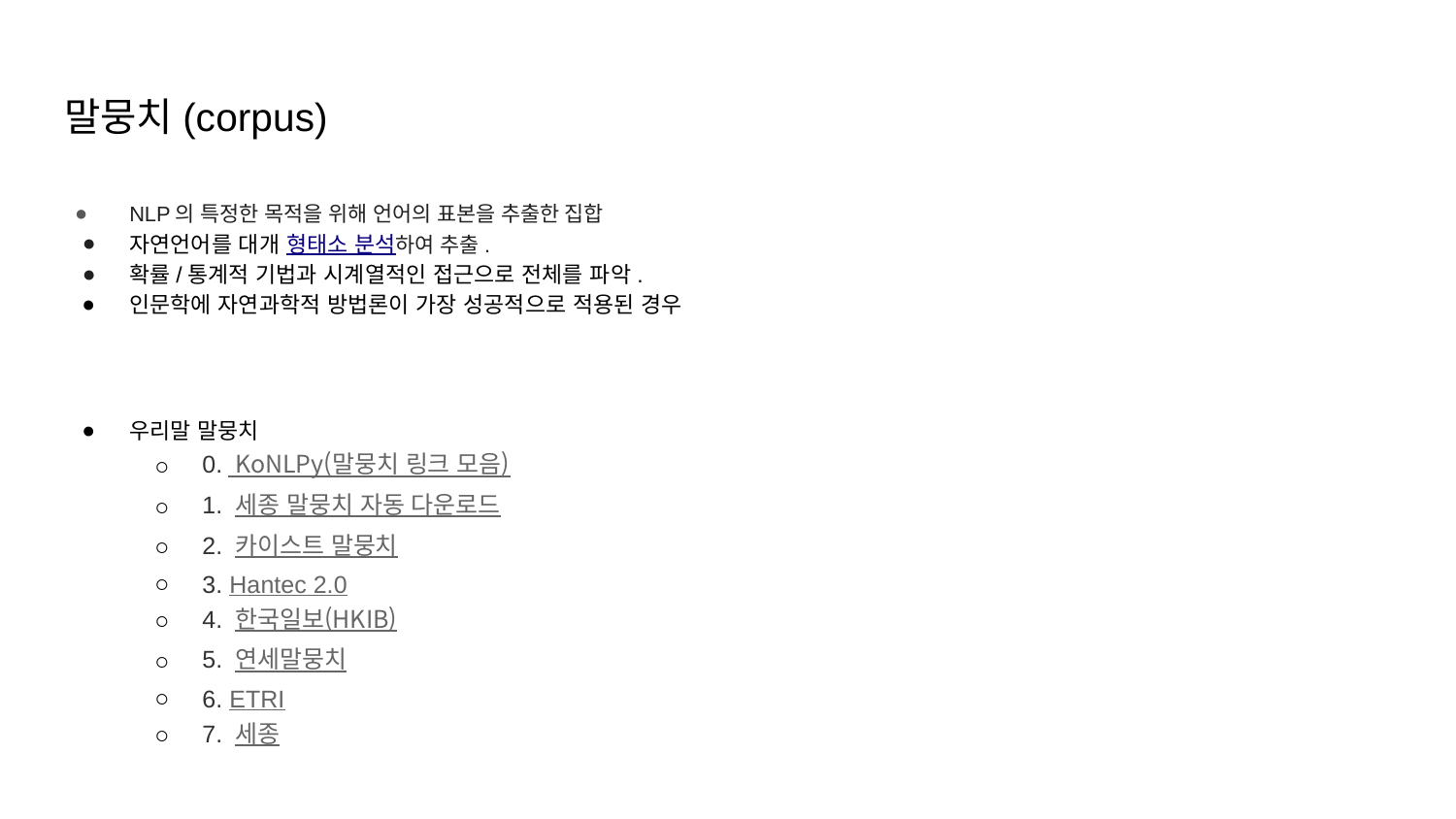

# 말뭉치(corpus)

NLP의 특정한 목적을 위해 언어의 표본을 추출한 집합
자연언어를 대개 형태소 분석하여 추출.
확률/통계적 기법과 시계열적인 접근으로 전체를 파악.
인문학에 자연과학적 방법론이 가장 성공적으로 적용된 경우

우리말 말뭉치
0. KoNLPy(말뭉치 링크 모음)
1. 세종 말뭉치 자동 다운로드
2. 카이스트 말뭉치
3. Hantec 2.0
4. 한국일보(HKIB)
5. 연세말뭉치
6. ETRI
7. 세종